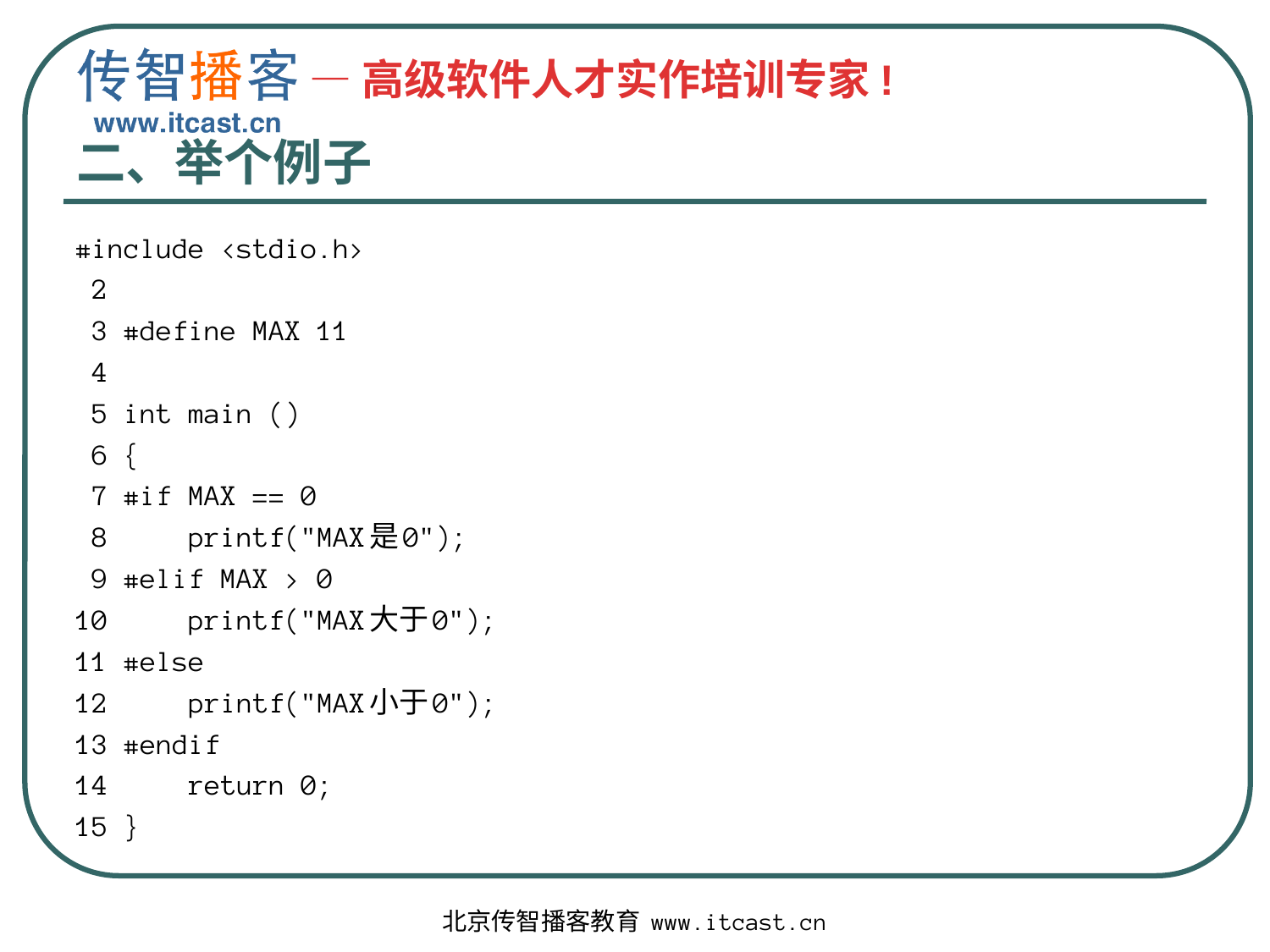

# 二、举个例子
#include <stdio.h>
 2
 3 #define MAX 11
 4
 5 int main ()
 6 {
 7 #if MAX == 0
 8     printf("MAX是0");
 9 #elif MAX > 0
10     printf("MAX大于0");
11 #else
12     printf("MAX小于0");
13 #endif
14     return 0;
15 }